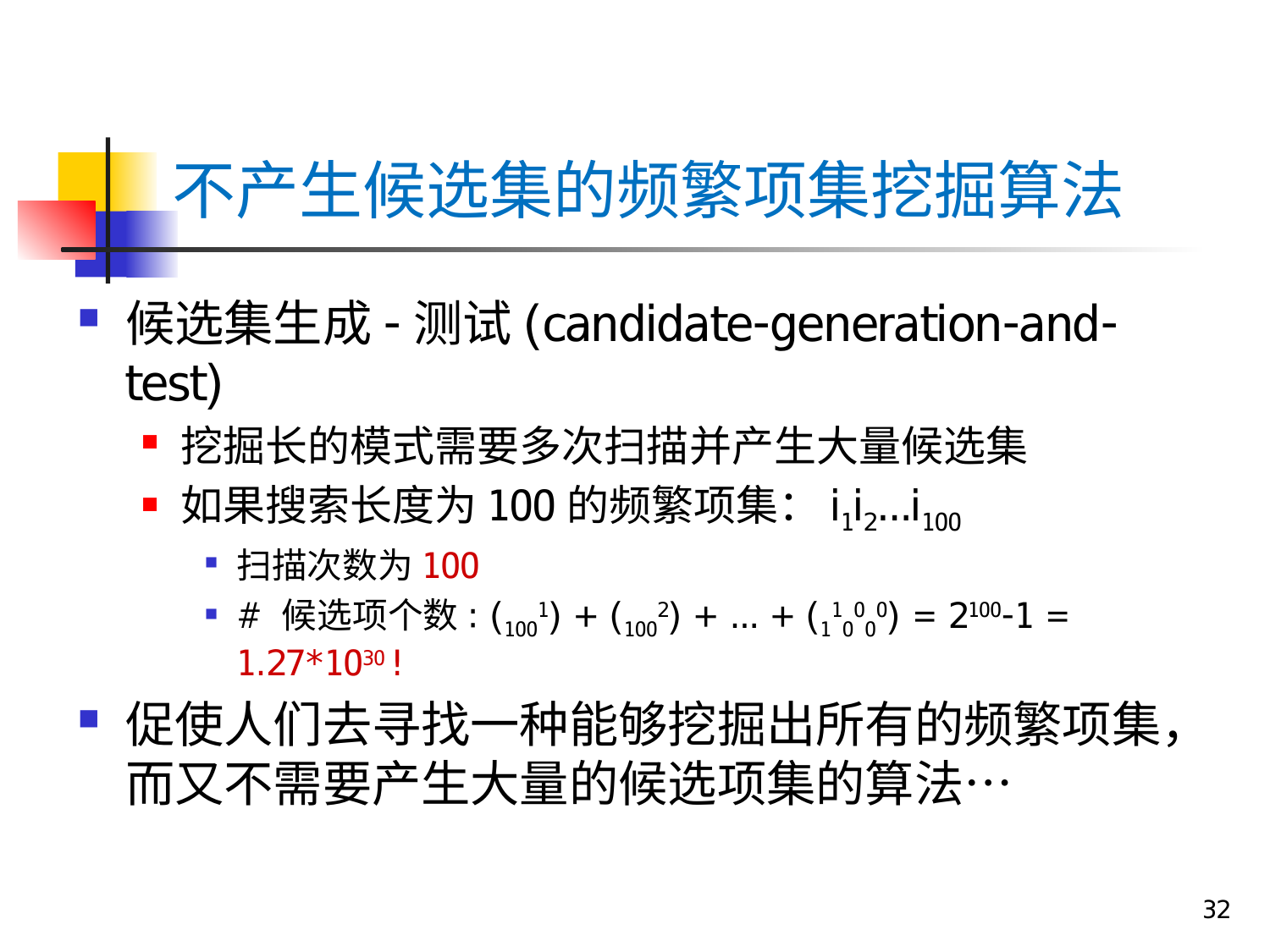

# 不产生候选集的频繁项集挖掘算法
候选集生成-测试(candidate-generation-and-test)
挖掘长的模式需要多次扫描并产生大量候选集
如果搜索长度为100的频繁项集：i1i2…i100
扫描次数为100
# 候选项个数: (1001) + (1002) + … + (110000) = 2100-1 = 1.27*1030 !
促使人们去寻找一种能够挖掘出所有的频繁项集，而又不需要产生大量的候选项集的算法…
32